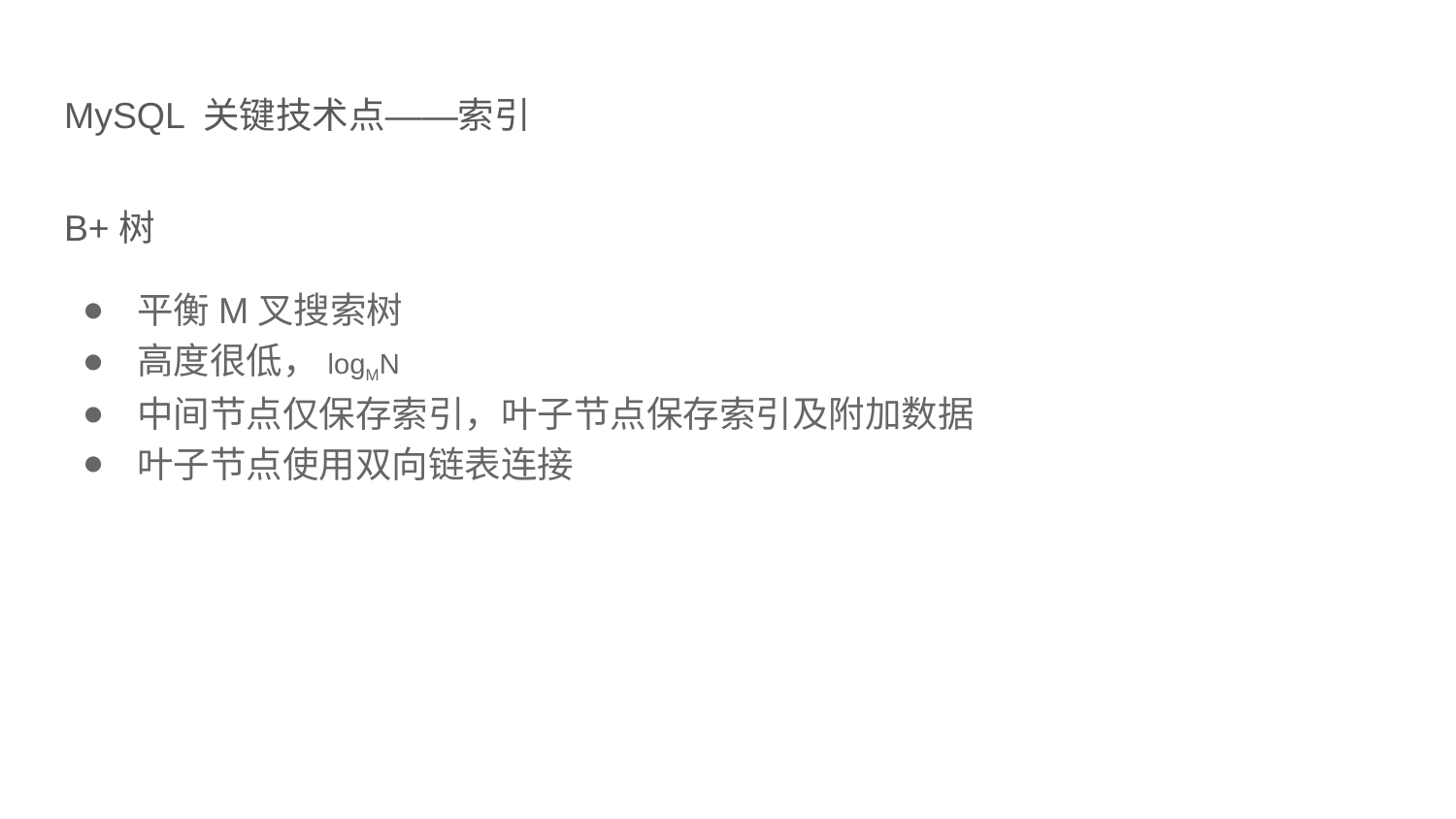

# MySQL 关键技术点——索引
B+树
平衡M叉搜索树
高度很低，logMN
中间节点仅保存索引，叶子节点保存索引及附加数据
叶子节点使用双向链表连接